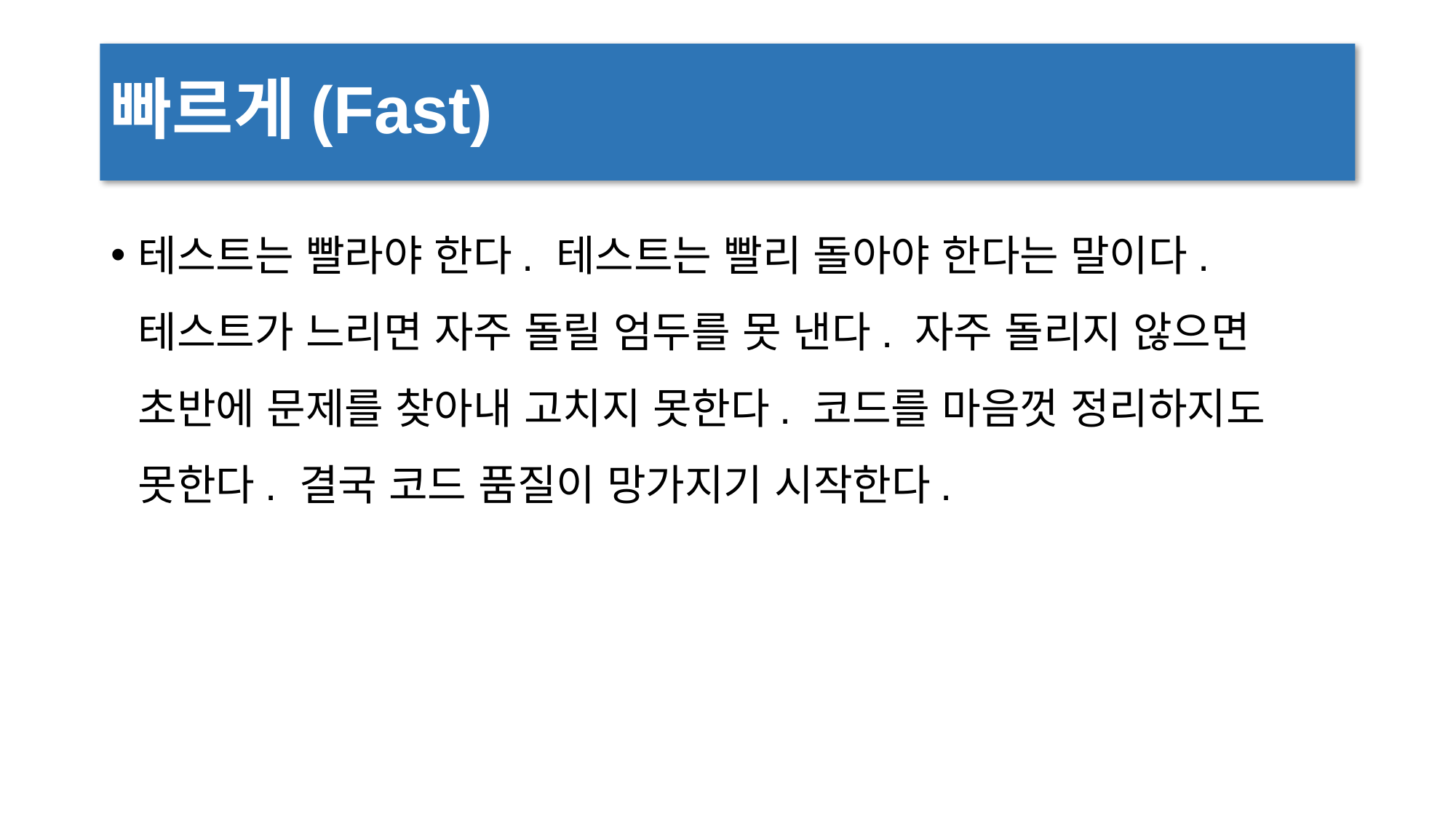

# 빠르게(Fast)
테스트는 빨라야 한다. 테스트는 빨리 돌아야 한다는 말이다. 테스트가 느리면 자주 돌릴 엄두를 못 낸다. 자주 돌리지 않으면 초반에 문제를 찾아내 고치지 못한다. 코드를 마음껏 정리하지도 못한다. 결국 코드 품질이 망가지기 시작한다.